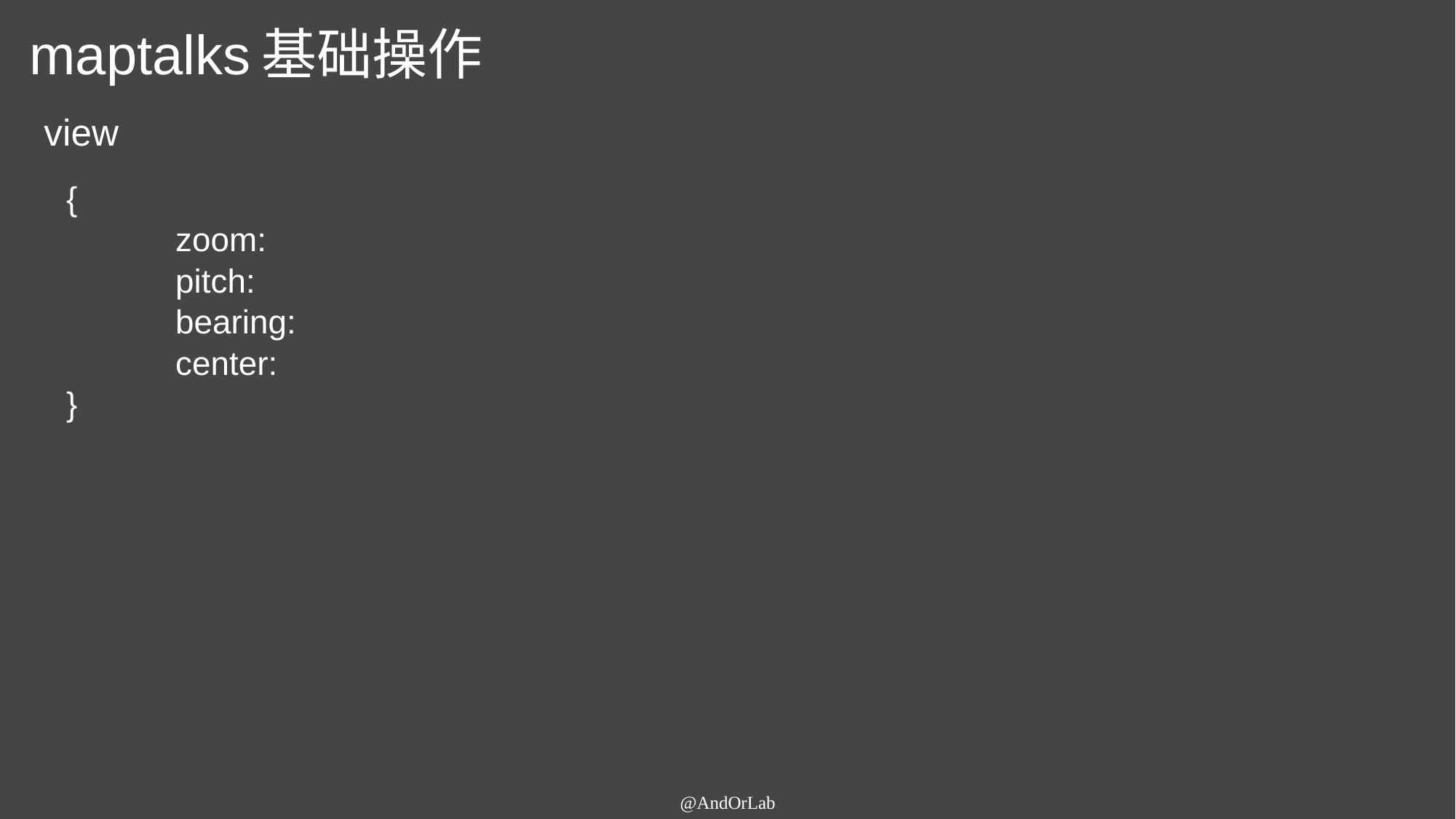

# maptalks基础操作
view
{
	zoom:
	pitch:
	bearing:
	center:
}
@AndOrLab